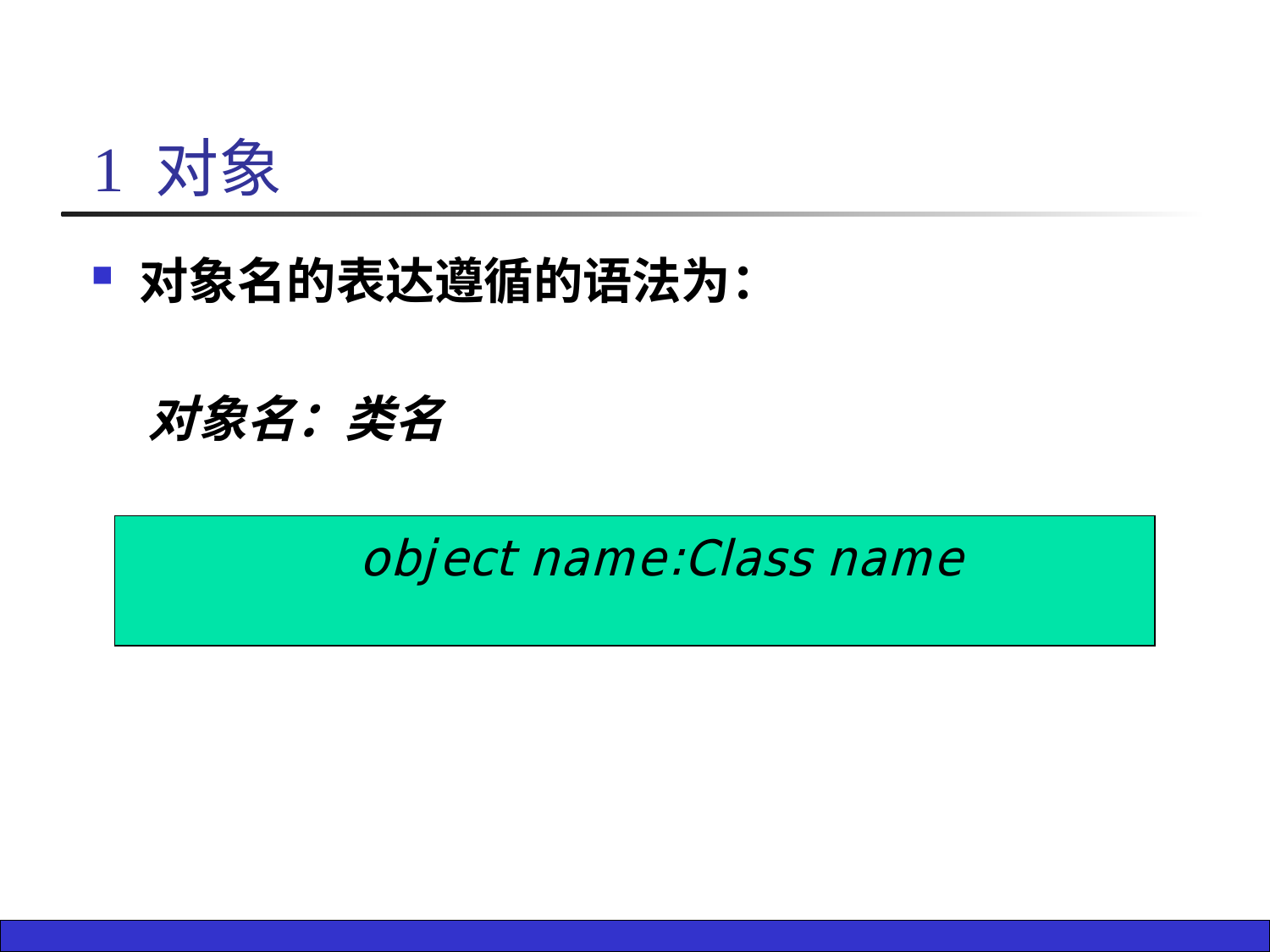

1 对象
对象名的表达遵循的语法为：

    对象名：类名

    object name:Class name